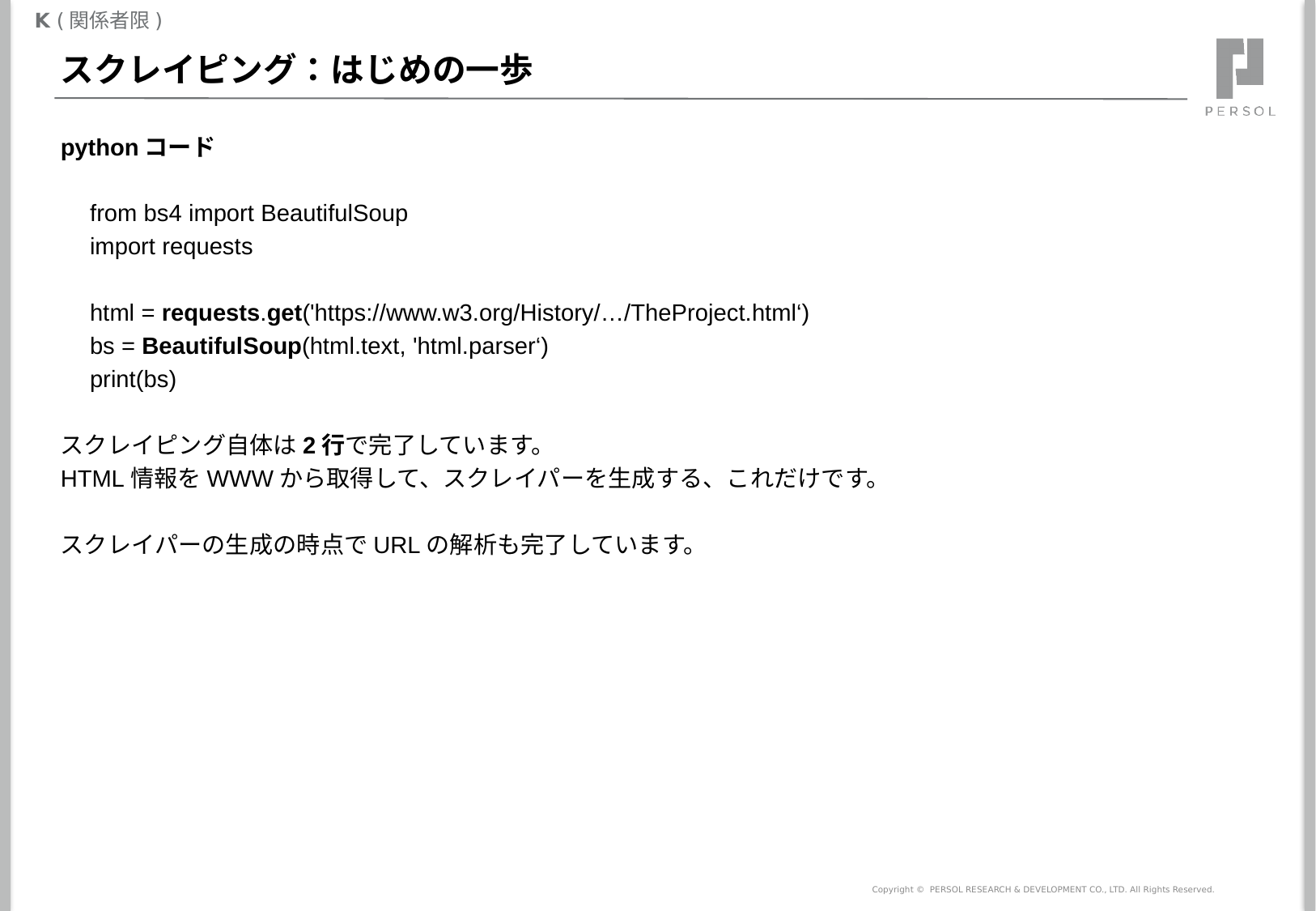

# スクレイピング：はじめの一歩
pythonコード

　from bs4 import BeautifulSoup
　import requests

　html = requests.get('https://www.w3.org/History/…/TheProject.html‘)
　bs = BeautifulSoup(html.text, 'html.parser‘)
　print(bs)

スクレイピング自体は2行で完了しています。
HTML情報をWWWから取得して、スクレイパーを生成する、これだけです。

スクレイパーの生成の時点でURLの解析も完了しています。